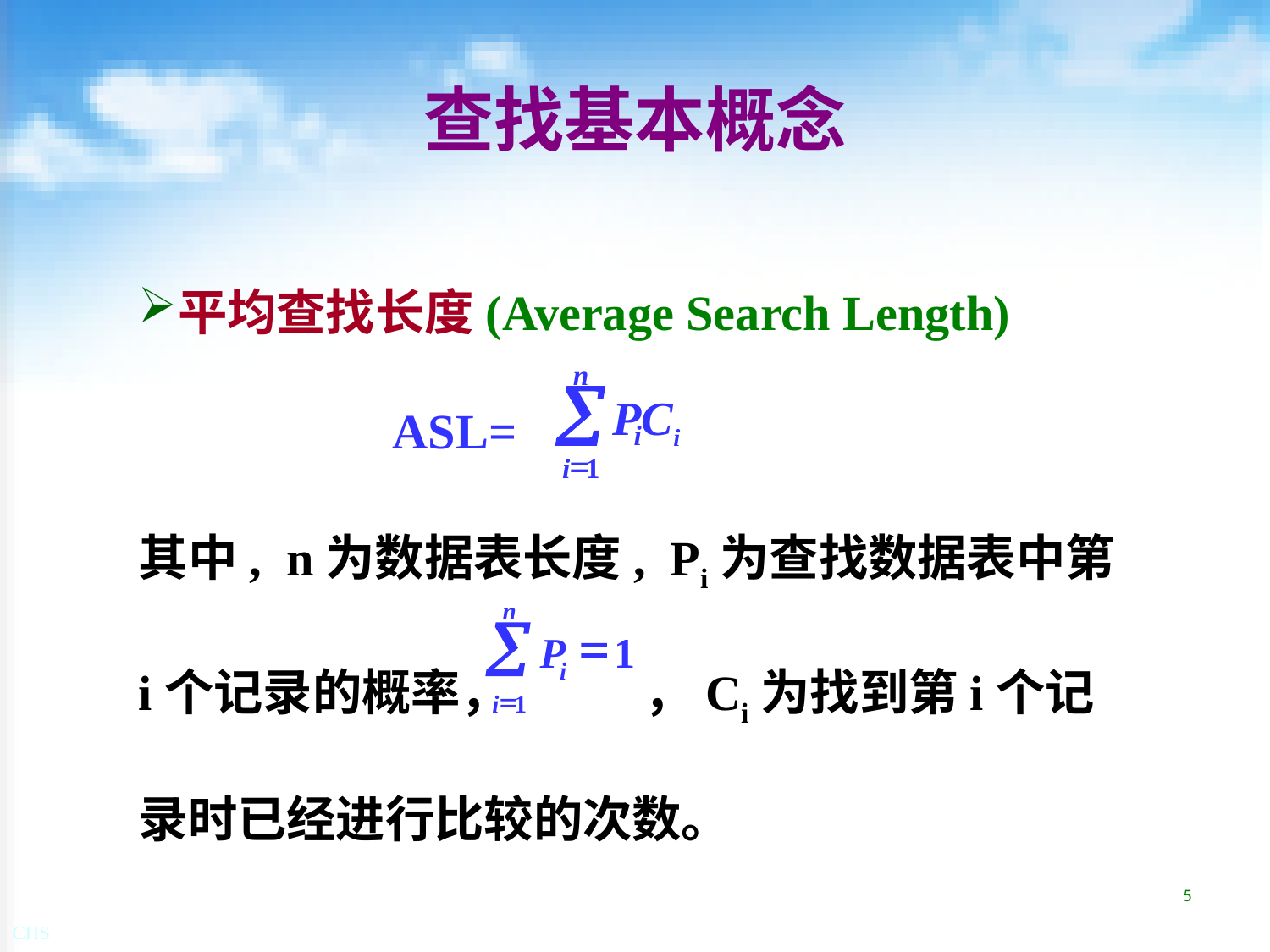

# 查找基本概念
平均查找长度(Average Search Length)
		ASL=
其中,  n为数据表长度,  Pi为查找数据表中第i个记录的概率，            ，Ci为找到第i个记录时已经进行比较的次数。
n
∑
PCi
i
=
i
1
n
∑
=
P
1
i
=
i
1
5